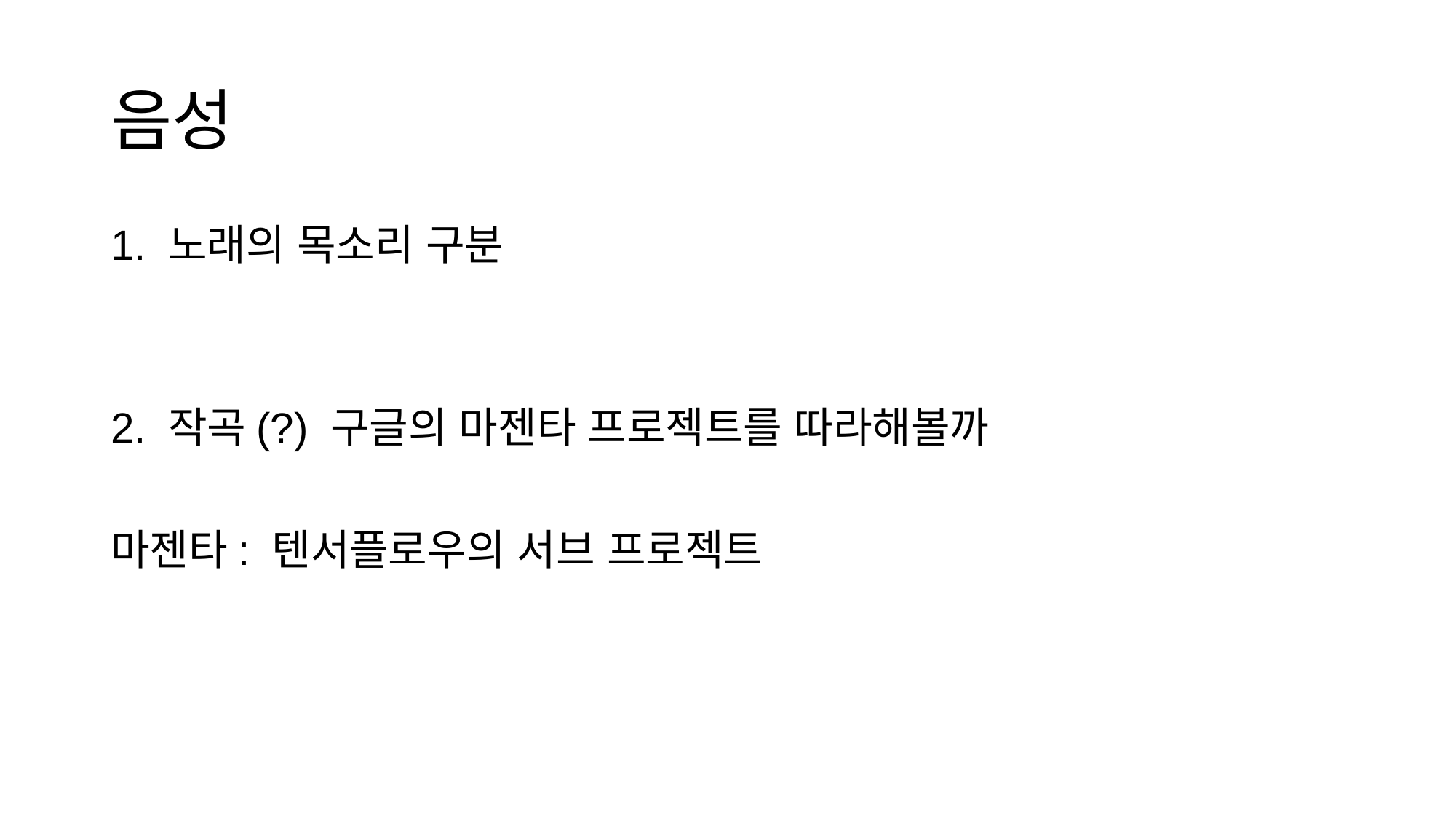

# 음성
1. 노래의 목소리 구분

2. 작곡(?) 구글의 마젠타 프로젝트를 따라해볼까

마젠타: 텐서플로우의 서브 프로젝트